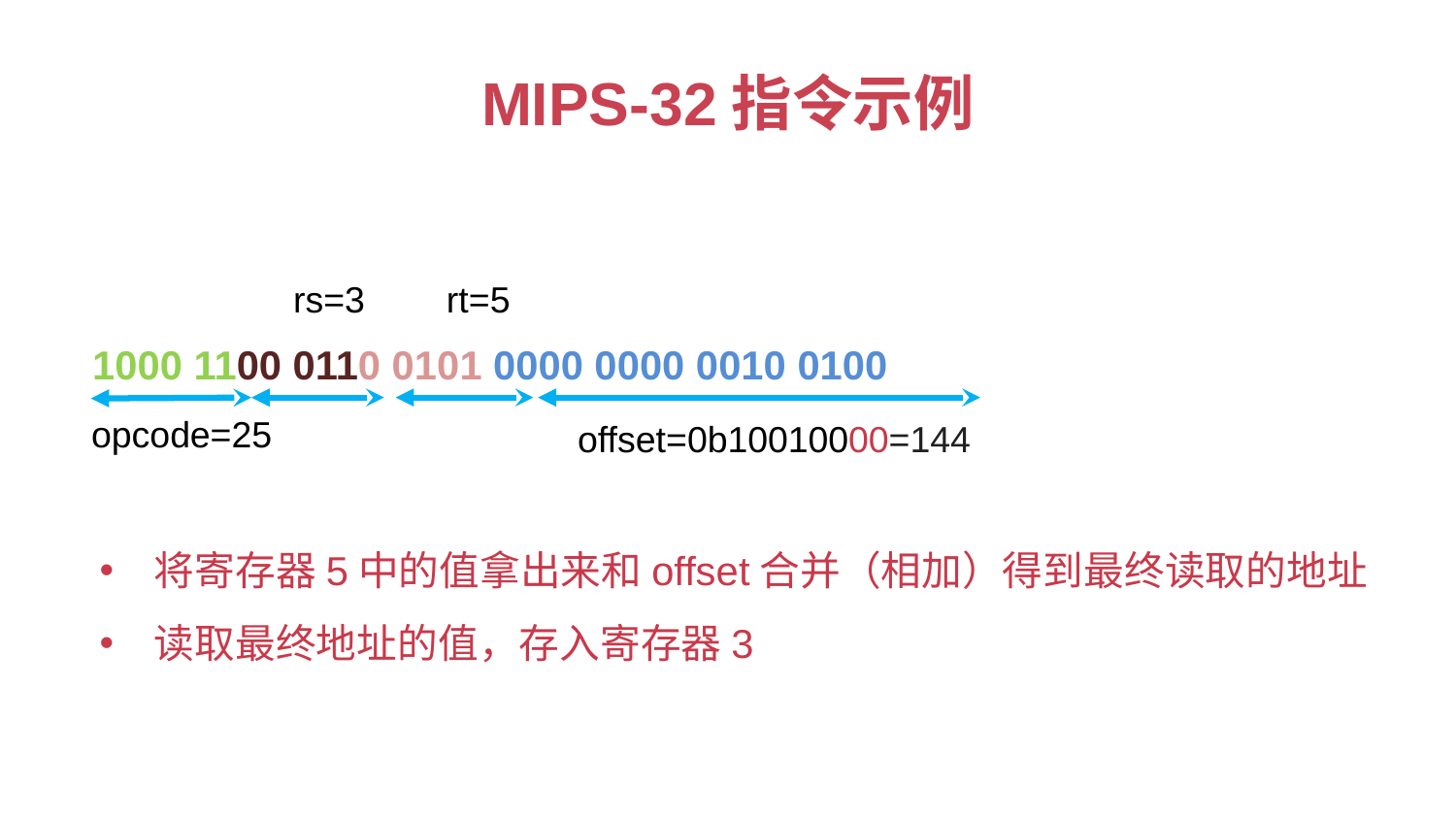

# MIPS-32指令示例
rs=3
rt=5
1000 1100 0110 0101 0000 0000 0010 0100

opcode=25
offset=0b10010000=144
将寄存器5中的值拿出来和offset合并（相加）得到最终读取的地址
读取最终地址的值，存入寄存器3